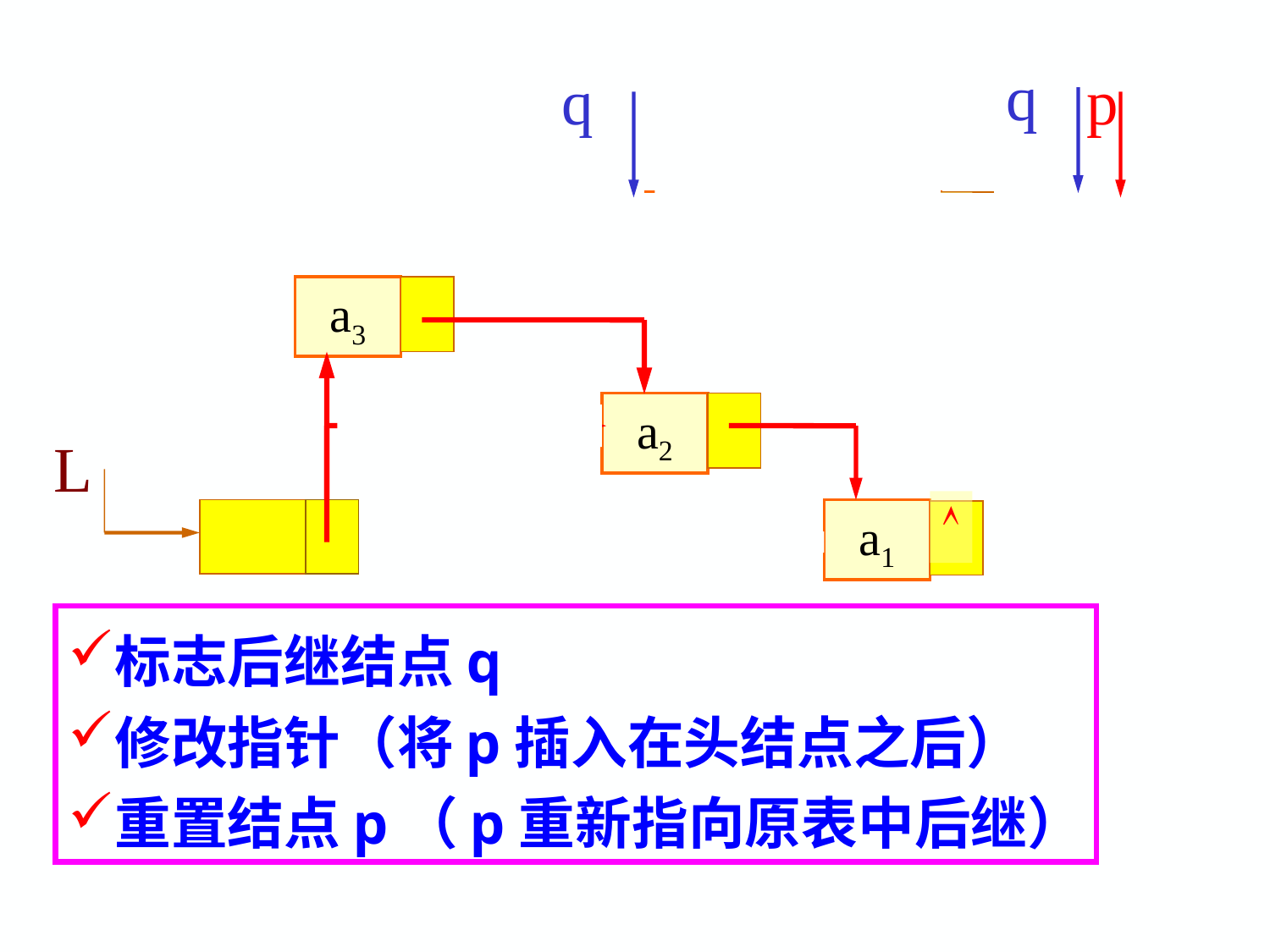

p
q

q

p

q

p

p

L

a1

a2

a3

∧

a3

a2

L

∧
∧

a1

标志后继结点q
修改指针（将p插入在头结点之后）
重置结点p（p重新指向原表中后继）